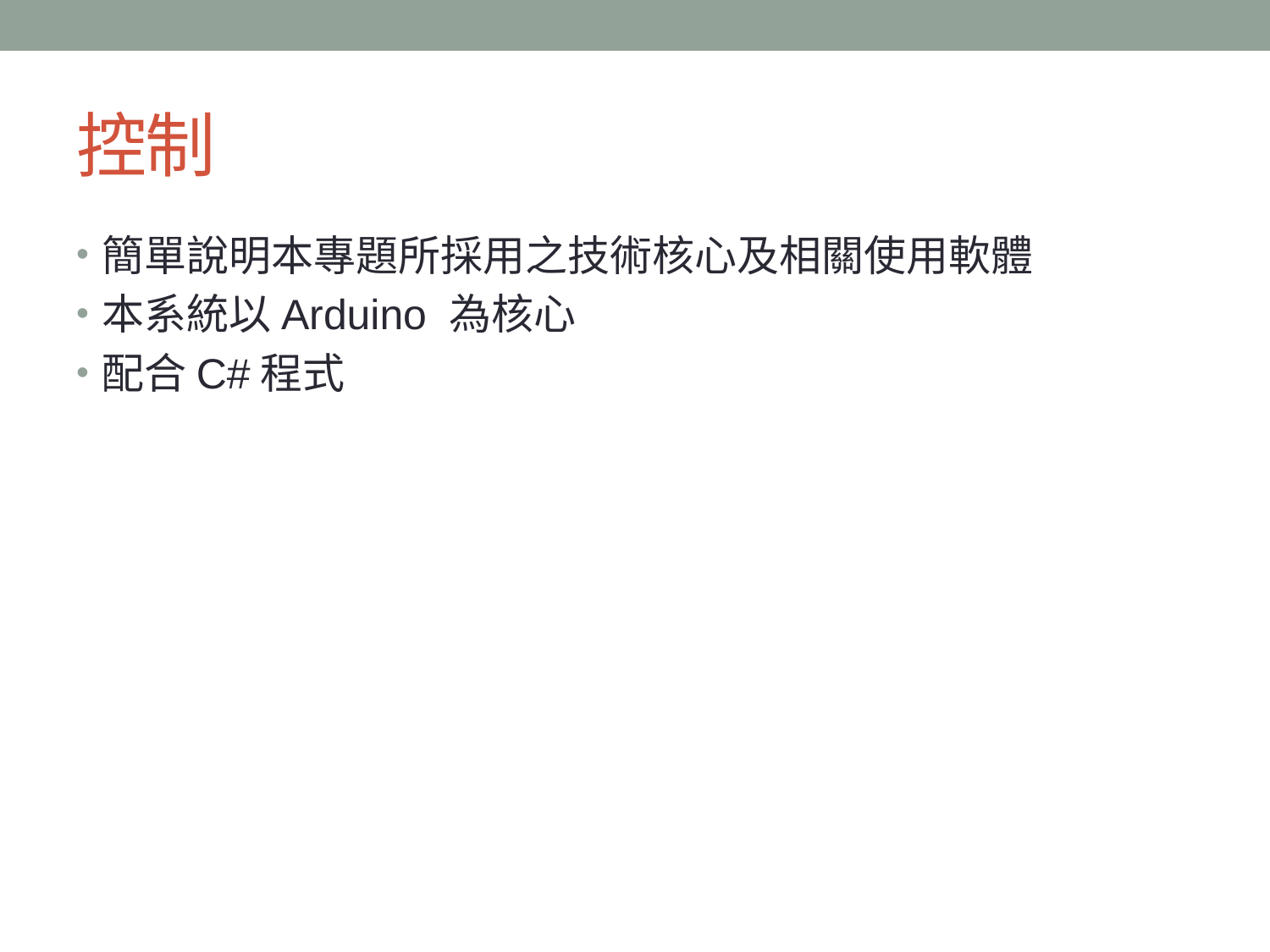

# 控制
簡單說明本專題所採用之技術核心及相關使用軟體
本系統以Arduino 為核心
配合C#程式